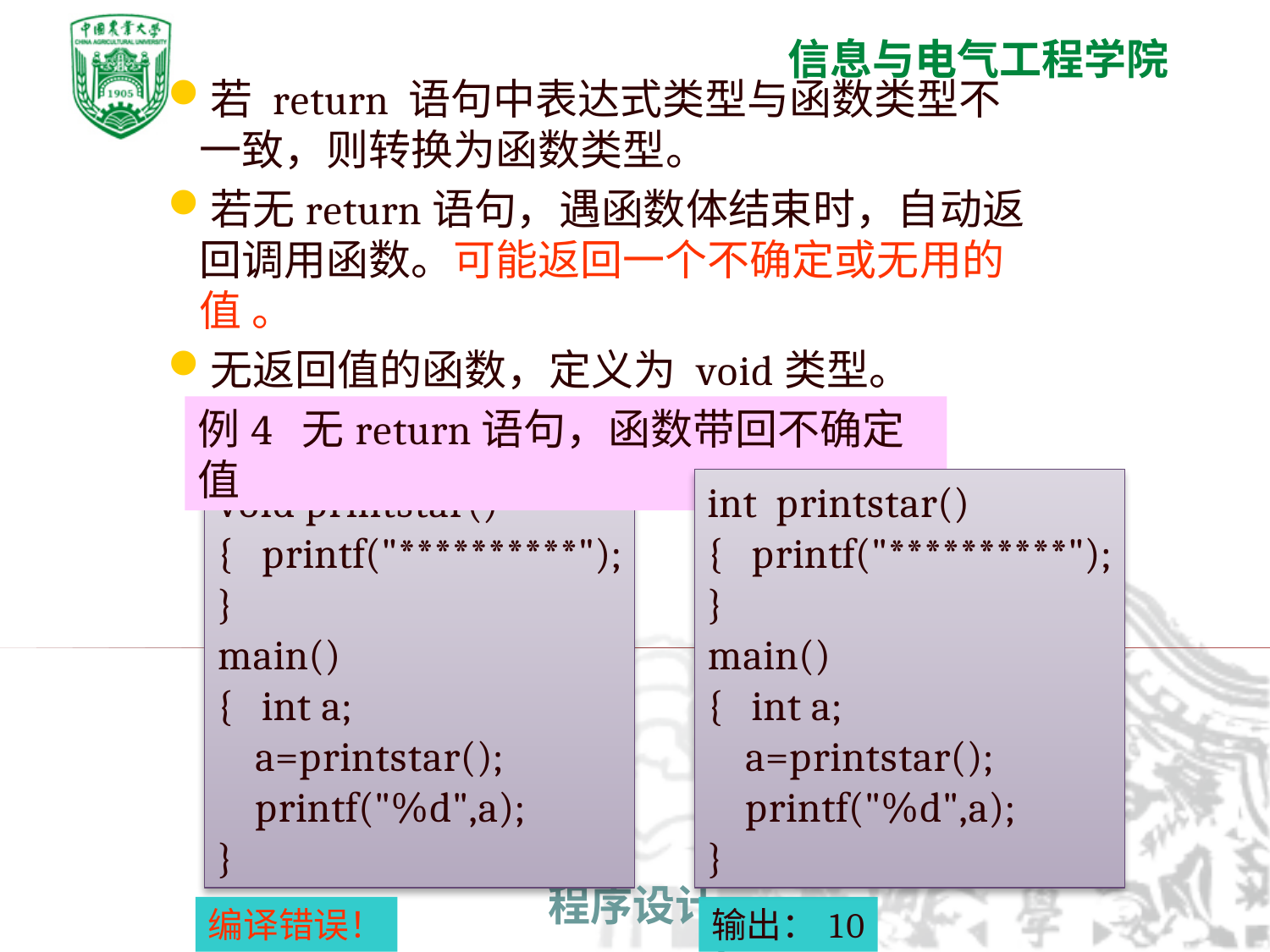

若 return 语句中表达式类型与函数类型不一致，则转换为函数类型。
若无return语句，遇函数体结束时，自动返回调用函数。可能返回一个不确定或无用的值 。
无返回值的函数，定义为 void类型。
例4  无return语句，函数带回不确定值
void printstar()
{   printf("**********");
}
main()
{   int a;
    a=printstar();
    printf("%d",a);
}
int  printstar()
{   printf("**********");
}
main()
{   int a;
    a=printstar();
    printf("%d",a);
}
编译错误！
输出：10